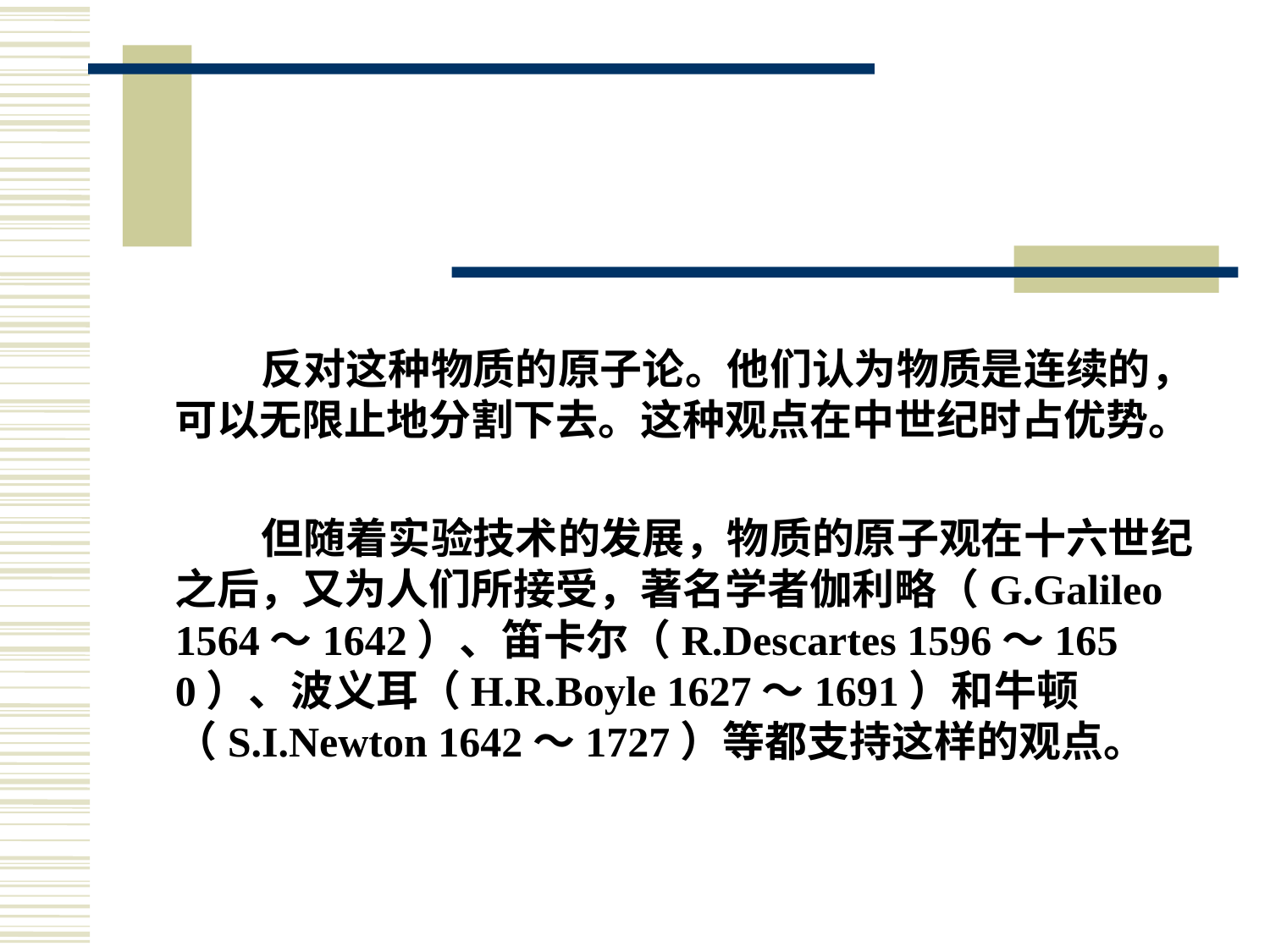

反对这种物质的原子论。他们认为物质是连续的，可以无限止地分割下去。这种观点在中世纪时占优势。

             但随着实验技术的发展，物质的原子观在十六世纪之后，又为人们所接受，著名学者伽利略（G.Galileo 1564～1642）、笛卡尔（R.Descartes 1596～1650）、波义耳（H.R.Boyle 1627～1691）和牛顿（S.I.Newton 1642～1727）等都支持这样的观点。